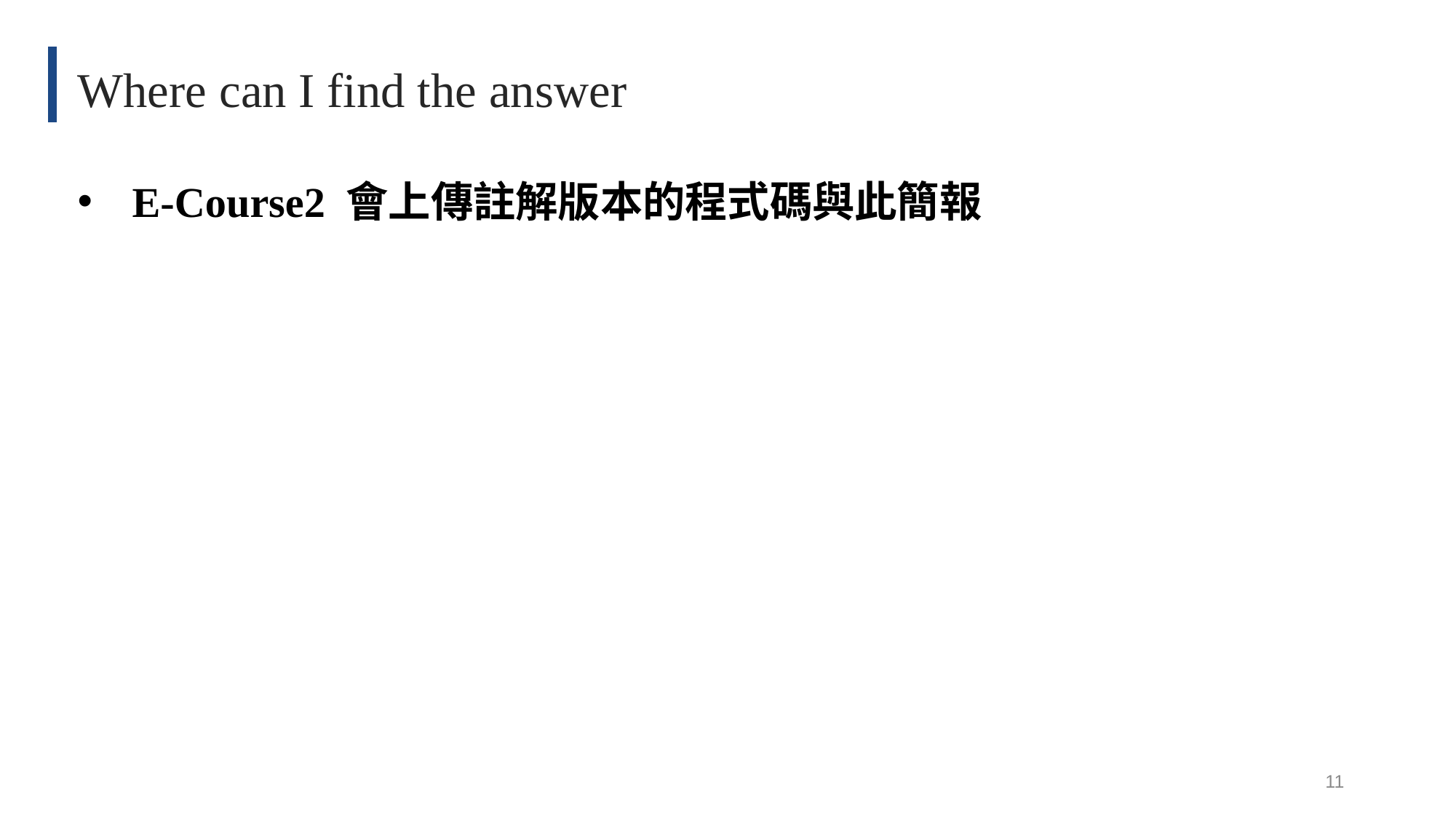

Where can I find the answer
E-Course2 會上傳註解版本的程式碼與此簡報
11